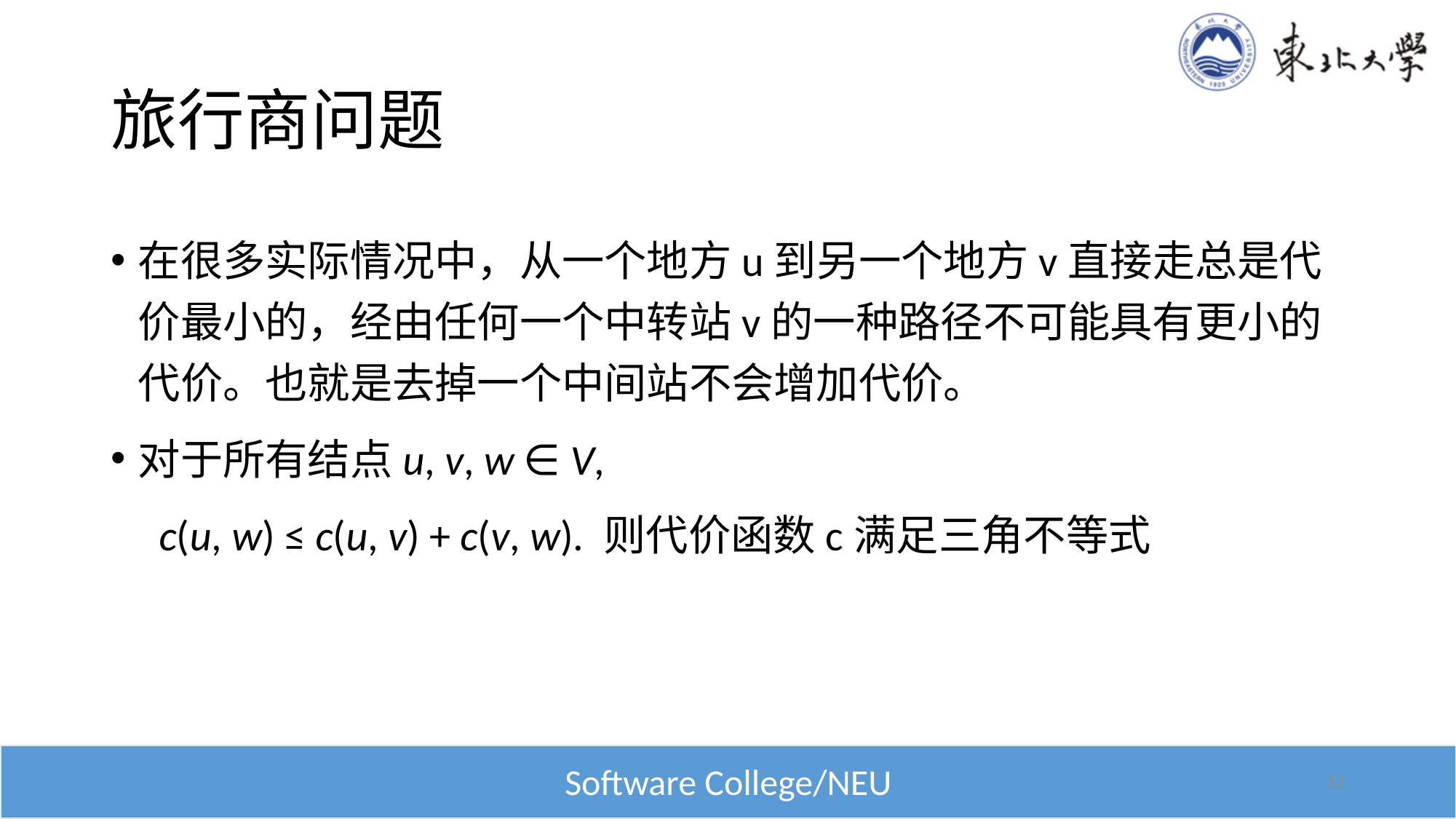

# 旅行商问题
在很多实际情况中，从一个地方u到另一个地方v直接走总是代价最小的，经由任何一个中转站v的一种路径不可能具有更小的代价。也就是去掉一个中间站不会增加代价。
对于所有结点u, v, w ∈ V,
     c(u, w) ≤ c(u, v) + c(v, w). 则代价函数c满足三角不等式